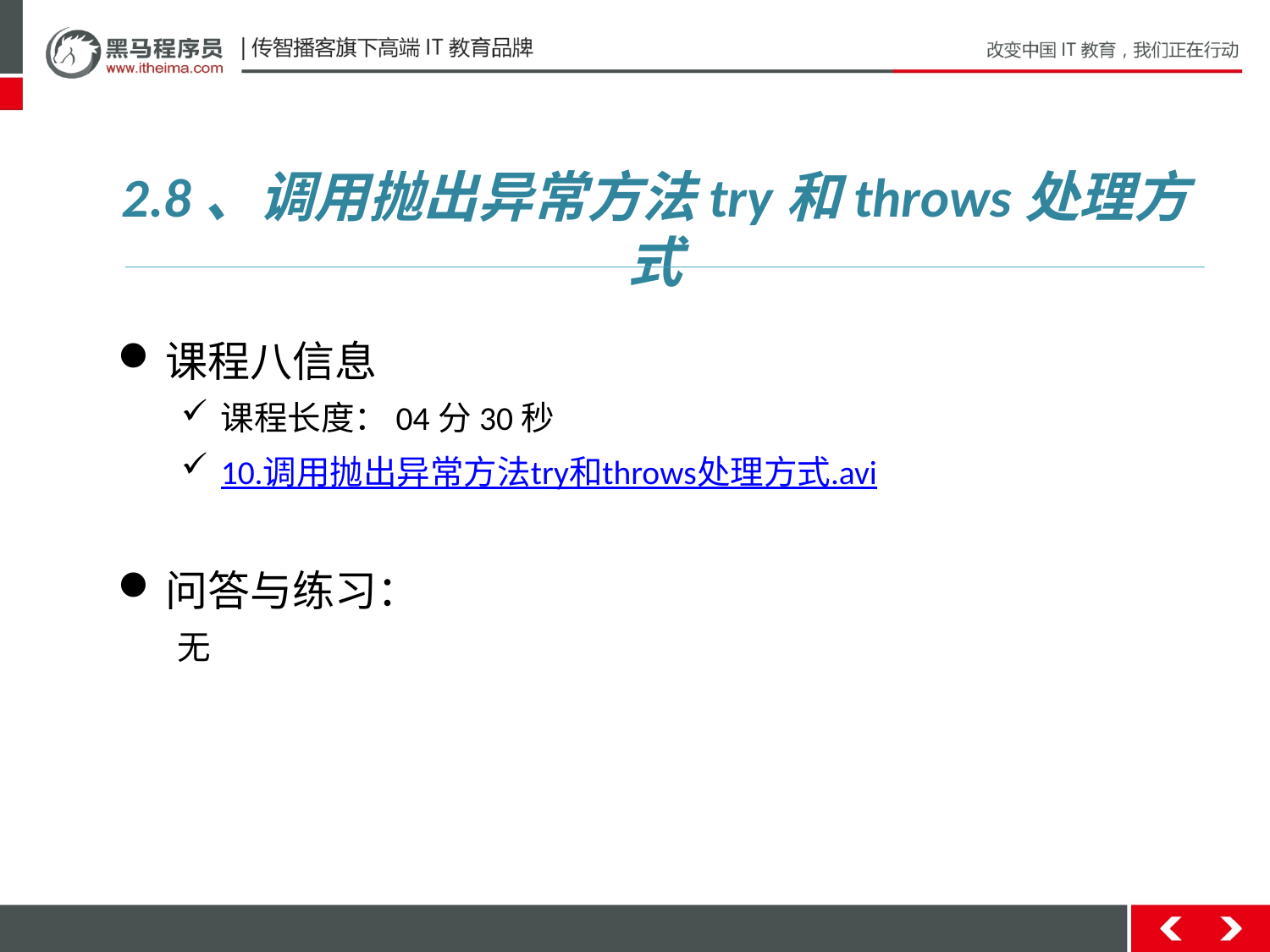

2.8、调用抛出异常方法try和throws处理方式

课程八信息
课程长度：04分30秒
10.调用抛出异常方法try和throws处理方式.avi

问答与练习：
       无